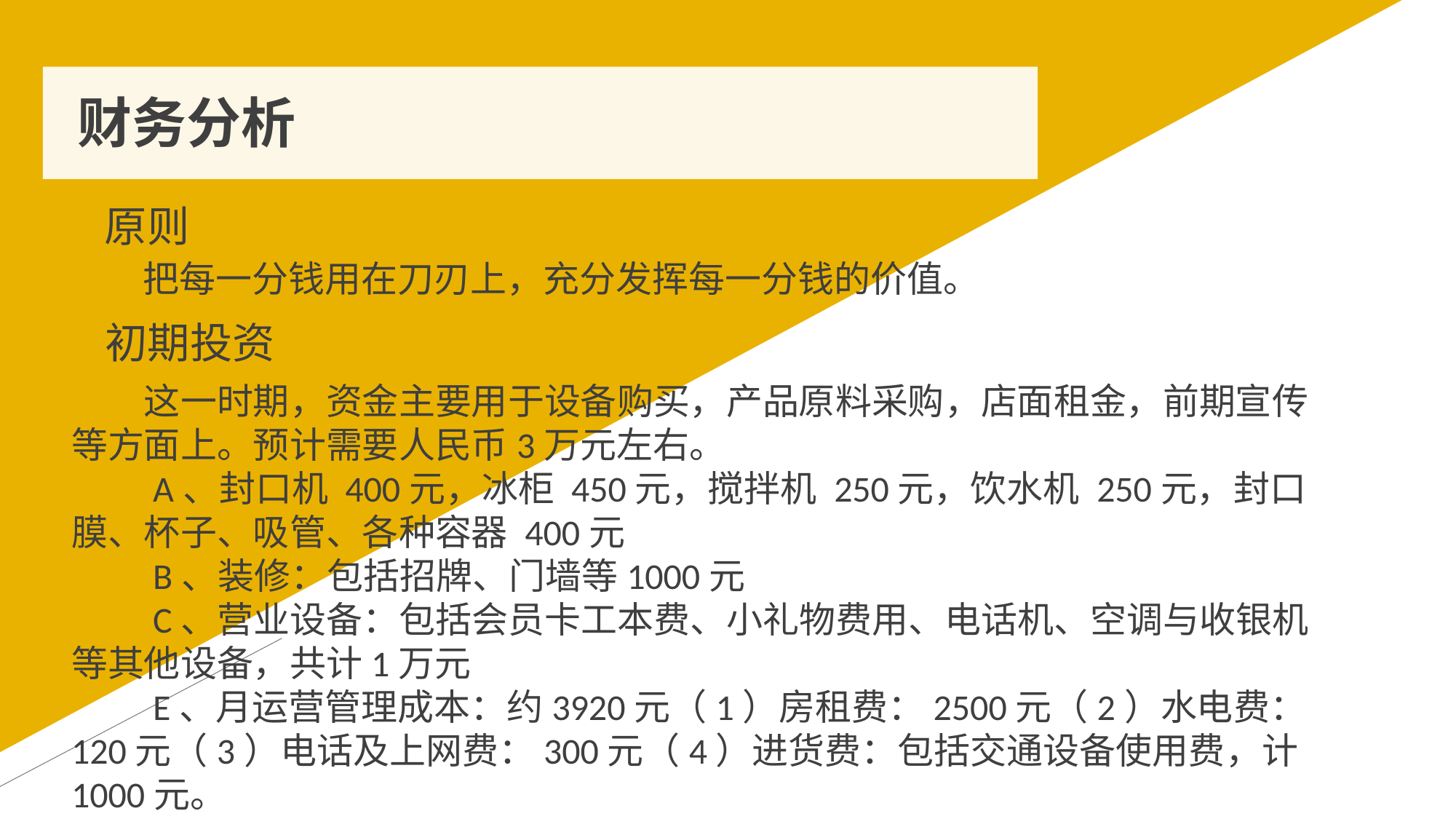

# 财务分析
原则
	把每一分钱用在刀刃上，充分发挥每一分钱的价值。
初期投资
　　这一时期，资金主要用于设备购买，产品原料采购，店面租金，前期宣传等方面上。预计需要人民币3万元左右。
　　A、封口机 400元，冰柜 450元，搅拌机 250元，饮水机 250元，封口膜、杯子、吸管、各种容器 400元
　　B、装修：包括招牌、门墙等1000元
　　C、营业设备：包括会员卡工本费、小礼物费用、电话机、空调与收银机等其他设备，共计1万元
　　E、月运营管理成本：约3920元（1）房租费：2500元（2）水电费：120元（3）电话及上网费：300元（4）进货费：包括交通设备使用费，计1000元。